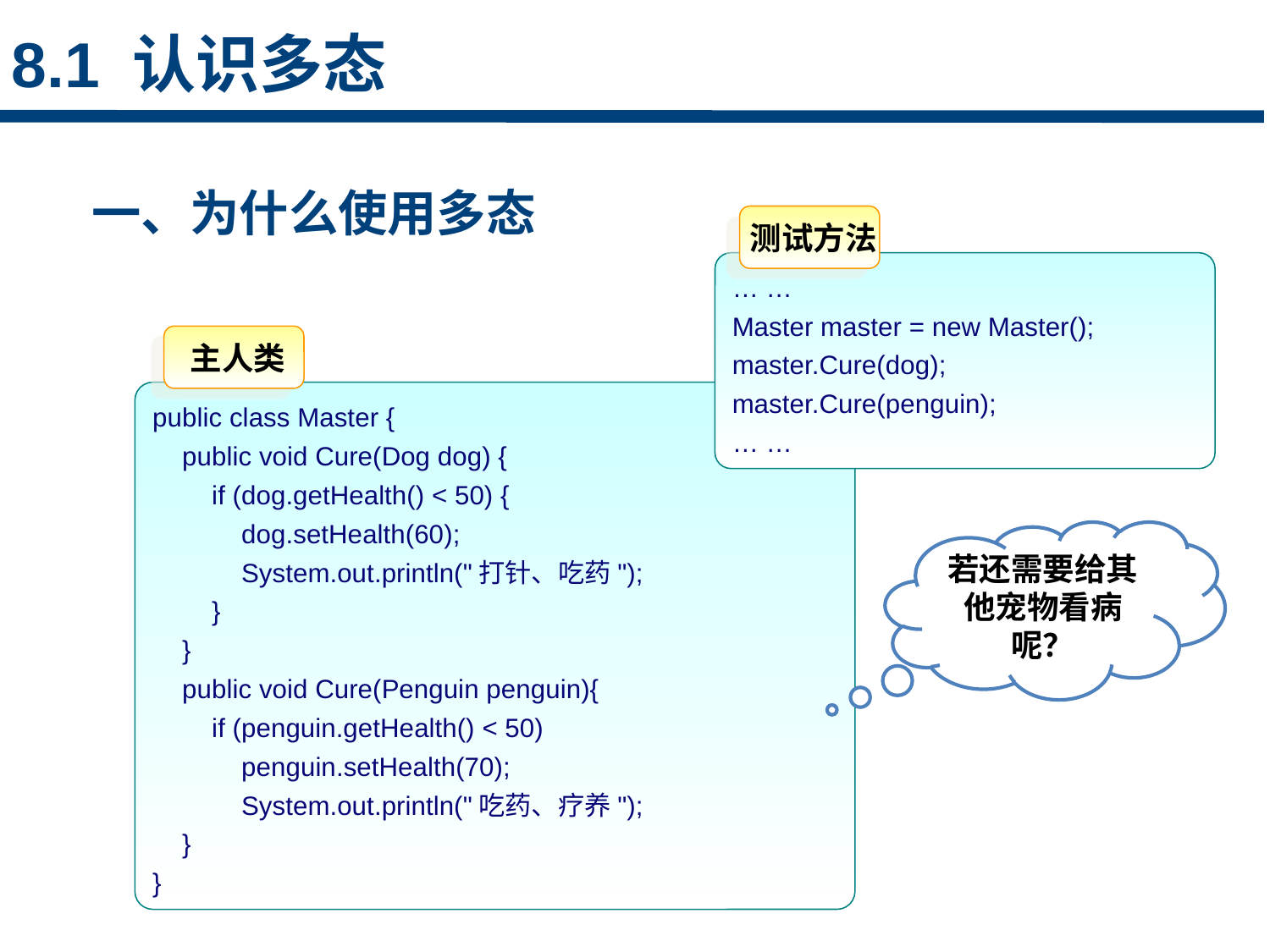

8.1 认识多态
一、为什么使用多态
 测试方法
… …
Master master = new Master();
master.Cure(dog);
master.Cure(penguin);
… …
点击添加文本
 主人类
public class Master {
    public void Cure(Dog dog) {
        if (dog.getHealth() < 50) {
            dog.setHealth(60);
            System.out.println("打针、吃药");
        }
    }
    public void Cure(Penguin penguin){
        if (penguin.getHealth() < 50)
            penguin.setHealth(70);
            System.out.println("吃药、疗养");
    }
}
点击添加文本
若还需要给其他宠物看病呢？
点击添加文本
点击添加文本